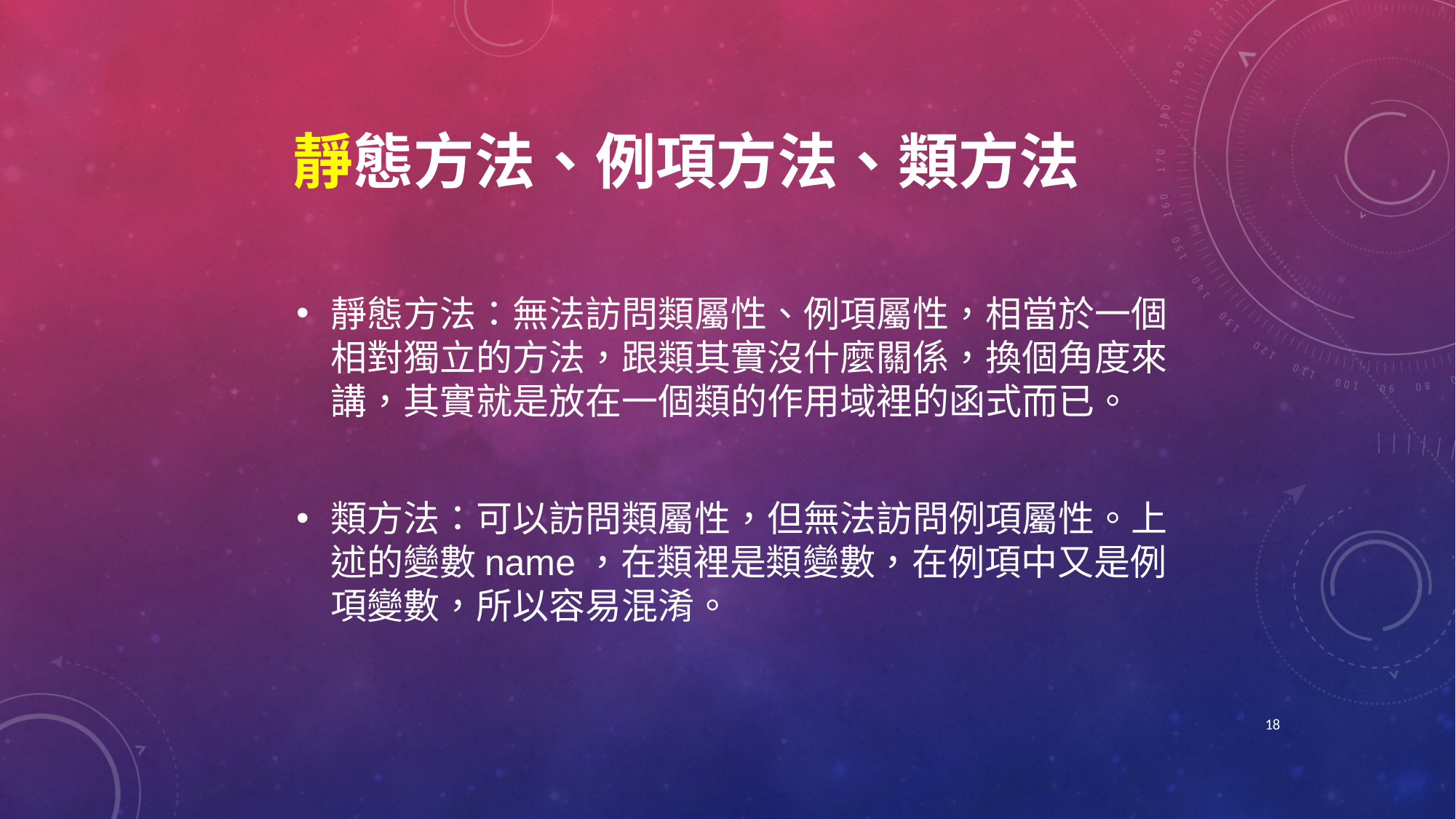

# 靜態方法、例項方法、類方法
靜態方法：無法訪問類屬性、例項屬性，相當於一個相對獨立的方法，跟類其實沒什麼關係，換個角度來講，其實就是放在一個類的作用域裡的函式而已。

類方法：可以訪問類屬性，但無法訪問例項屬性。上述的變數name，在類裡是類變數，在例項中又是例項變數，所以容易混淆。
18